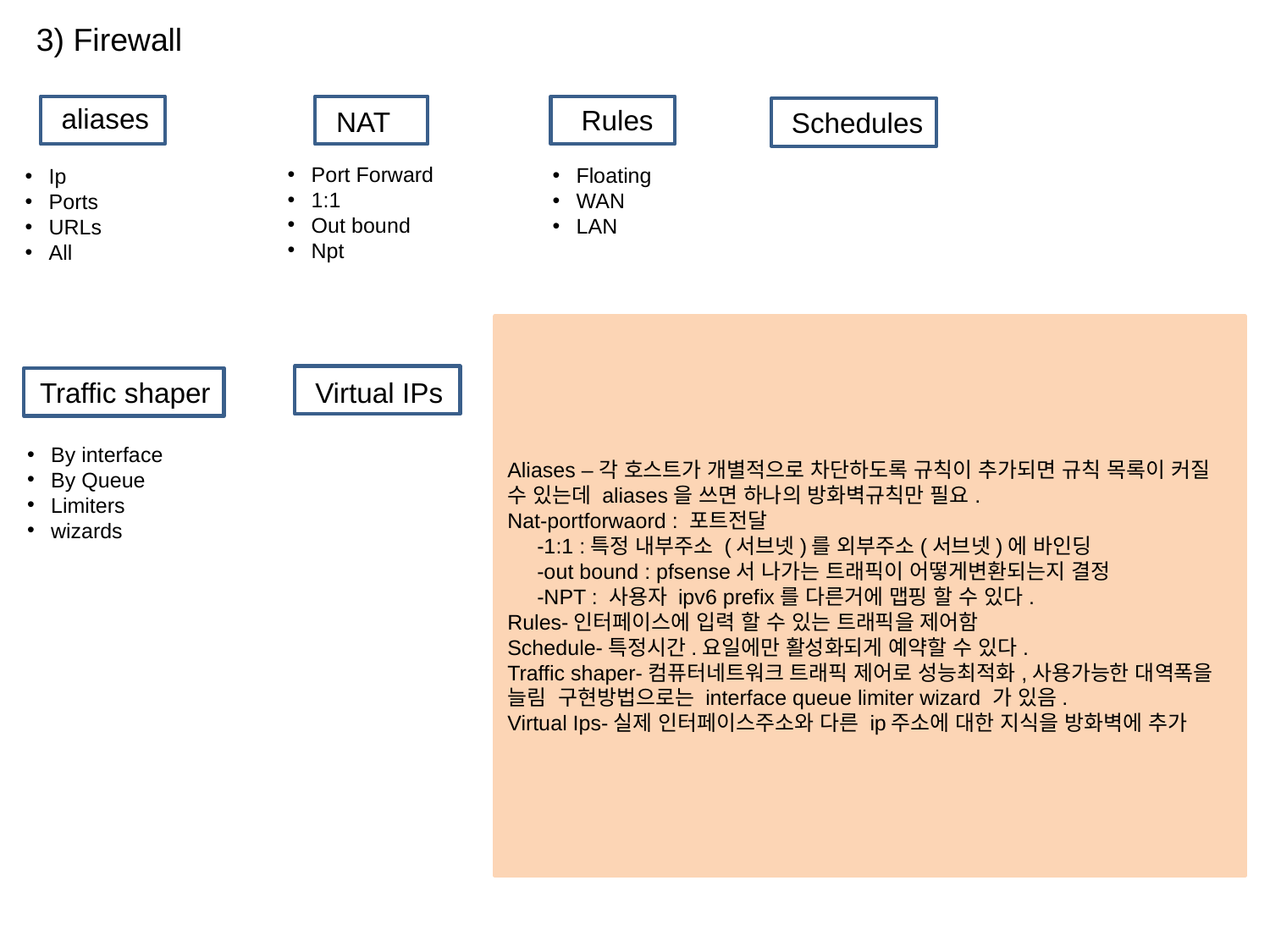

3) Firewall
aliases

Rules
NAT

Schedules
Port Forward
1:1
Out bound
Npt
Floating
WAN
LAN
Ip
Ports
URLs
All

Aliases –각 호스트가 개별적으로 차단하도록 규칙이 추가되면 규칙 목록이 커질 수 있는데 aliases을 쓰면 하나의 방화벽규칙만 필요.
Nat-portforwaord : 포트전달
     -1:1 :특정 내부주소 (서브넷)를 외부주소(서브넷)에 바인딩
     -out bound : pfsense서 나가는 트래픽이 어떻게변환되는지 결정
     -NPT : 사용자 ipv6 prefix를 다른거에 맵핑 할 수 있다.
Rules-인터페이스에 입력 할 수 있는 트래픽을 제어함
Schedule-특정시간.요일에만 활성화되게 예약할 수 있다.
Traffic shaper-컴퓨터네트워크 트래픽 제어로 성능최적화,사용가능한 대역폭을 늘림  구현방법으로는 interface queue limiter wizard 가 있음.
Virtual Ips-실제 인터페이스주소와 다른 ip주소에 대한 지식을 방화벽에 추가

Traffic shaper
Virtual IPs
By interface
By Queue
Limiters
wizards